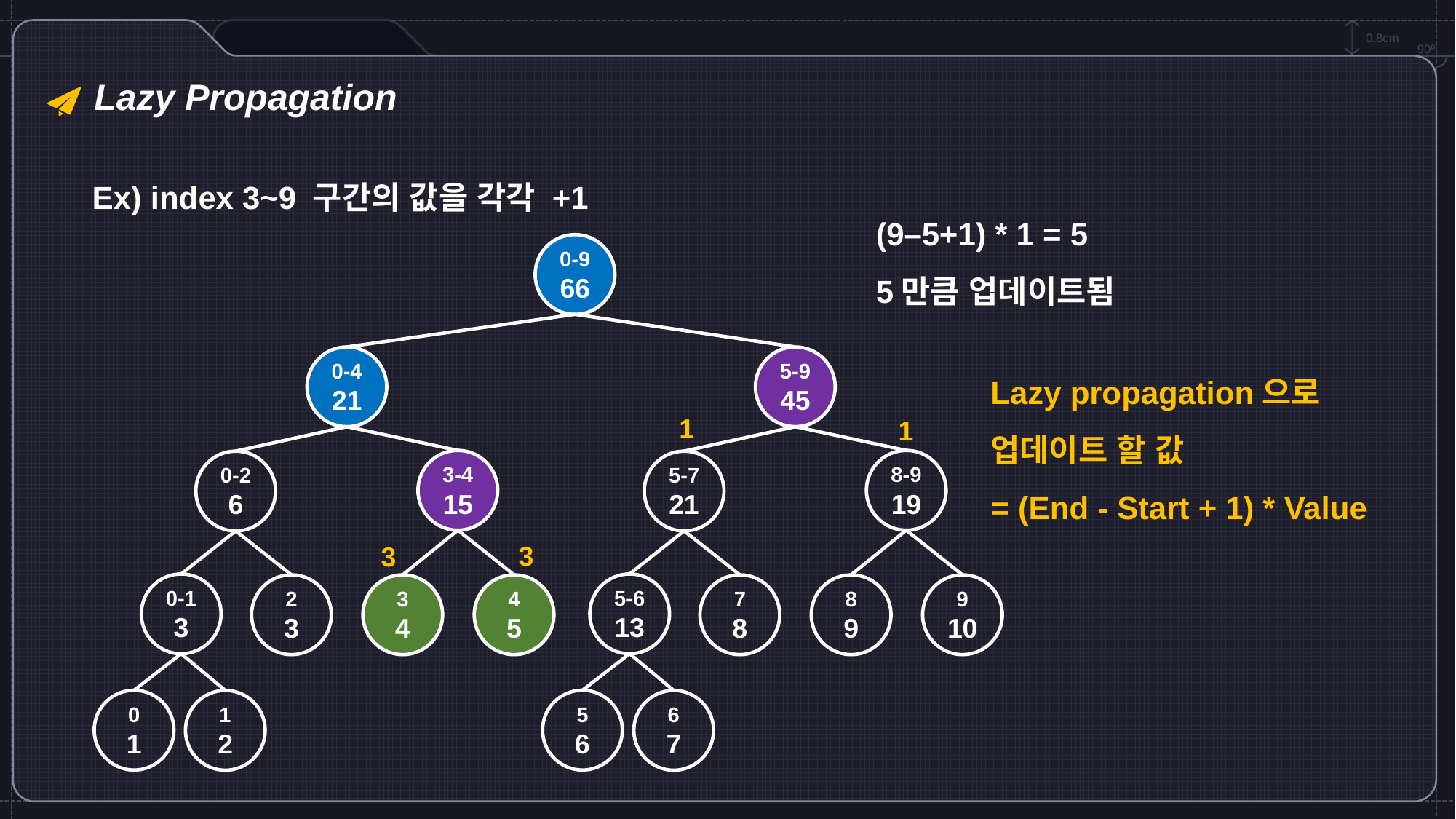

0.8cm
90º

Lazy Propagation

Ex) index 3~9 구간의 값을 각각 +1

(9–5+1) * 1 = 5
5만큼 업데이트됨

0-9
66
0-4
21
5-9
45
3-4
15
8-9
19
0-2
6
5-7
21
0-1
3
5-6
13
2
3
3
4
4
5
7
8
8
9
9
10
0
1
5
6
1
2
6
7
Lazy propagation으로
업데이트 할 값
= (End - Start + 1) * Value

1

1

3

3